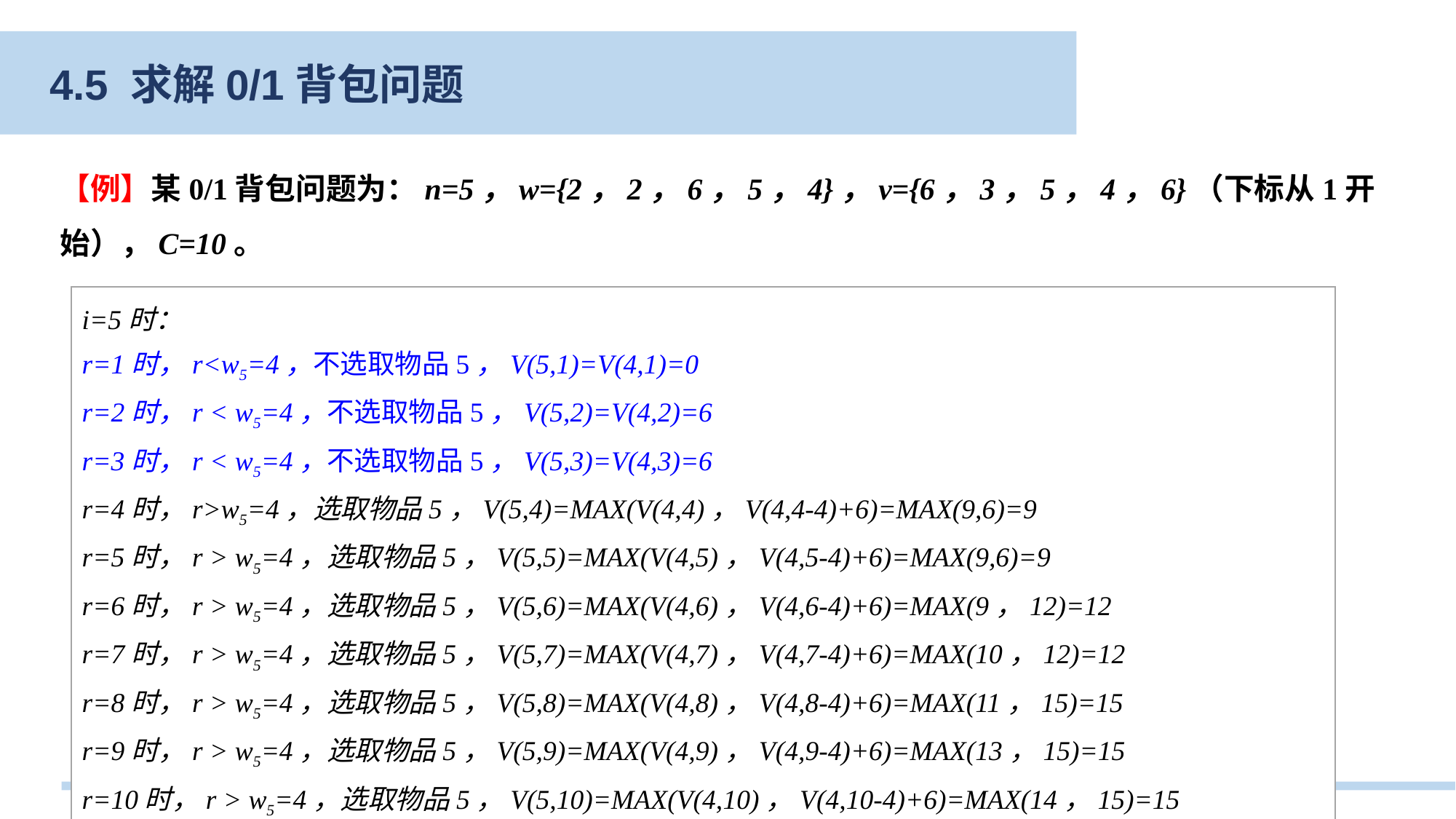

4.5 求解0/1背包问题
【例】某0/1背包问题为：n=5，w={2，2，6，5，4}，v={6，3，5，4，6}（下标从1开始），C=10。
i=5时：
r=1时，r<w5=4，不选取物品5，V(5,1)=V(4,1)=0
r=2时，r < w5=4，不选取物品5，V(5,2)=V(4,2)=6
r=3时，r < w5=4，不选取物品5，V(5,3)=V(4,3)=6
r=4时，r>w5=4，选取物品5，V(5,4)=MAX(V(4,4)，V(4,4-4)+6)=MAX(9,6)=9
r=5时，r > w5=4，选取物品5，V(5,5)=MAX(V(4,5)，V(4,5-4)+6)=MAX(9,6)=9
r=6时，r > w5=4，选取物品5，V(5,6)=MAX(V(4,6)，V(4,6-4)+6)=MAX(9，12)=12
r=7时，r > w5=4，选取物品5，V(5,7)=MAX(V(4,7)，V(4,7-4)+6)=MAX(10，12)=12
r=8时，r > w5=4，选取物品5，V(5,8)=MAX(V(4,8)，V(4,8-4)+6)=MAX(11，15)=15
r=9时，r > w5=4，选取物品5，V(5,9)=MAX(V(4,9)，V(4,9-4)+6)=MAX(13，15)=15
r=10时，r > w5=4，选取物品5，V(5,10)=MAX(V(4,10)，V(4,10-4)+6)=MAX(14，15)=15